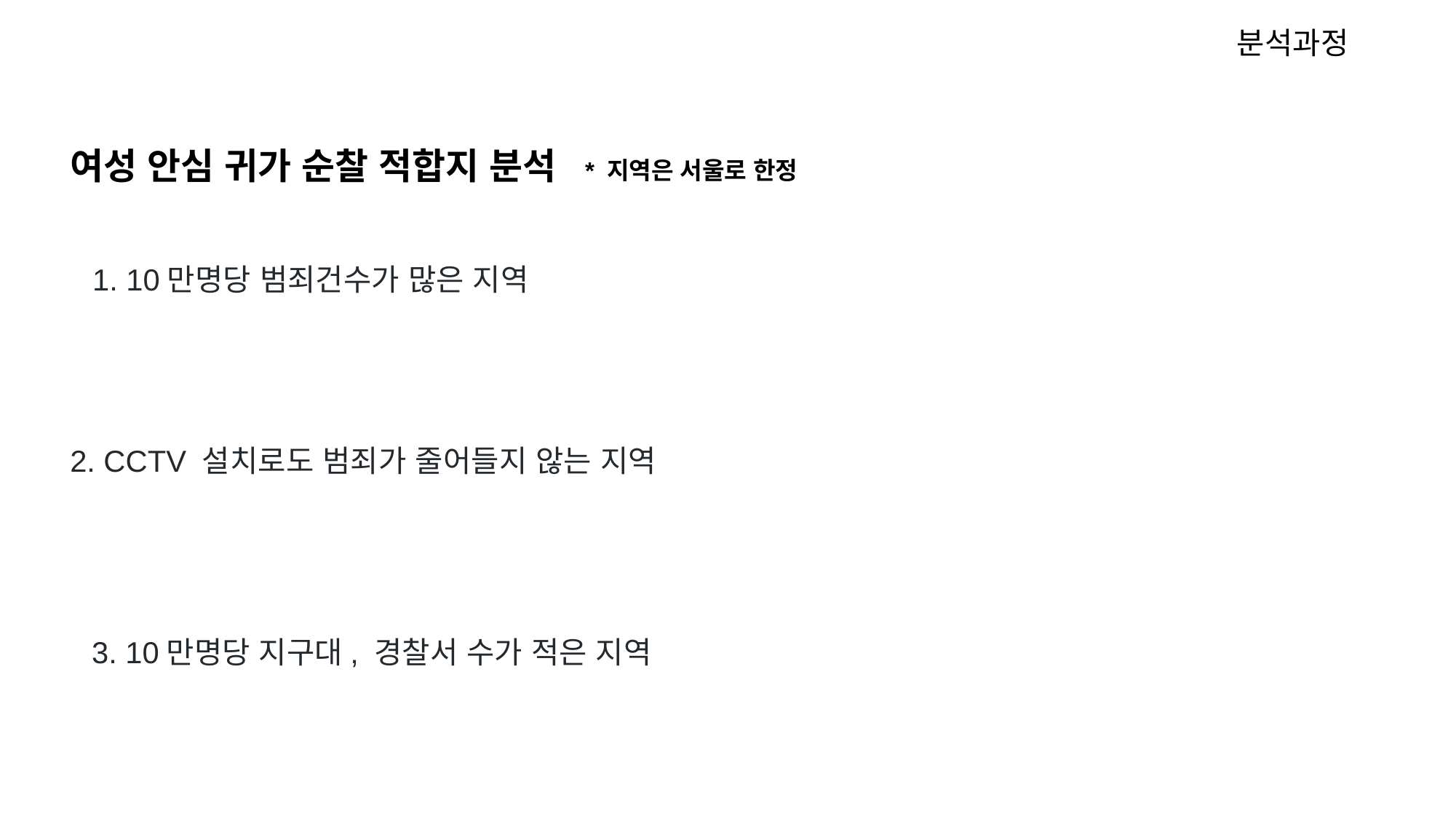

분석과정
여성 안심 귀가 순찰 적합지 분석  * 지역은 서울로 한정
1. 10만명당 범죄건수가 많은 지역
2. CCTV 설치로도 범죄가 줄어들지 않는 지역
3. 10만명당 지구대, 경찰서 수가 적은 지역